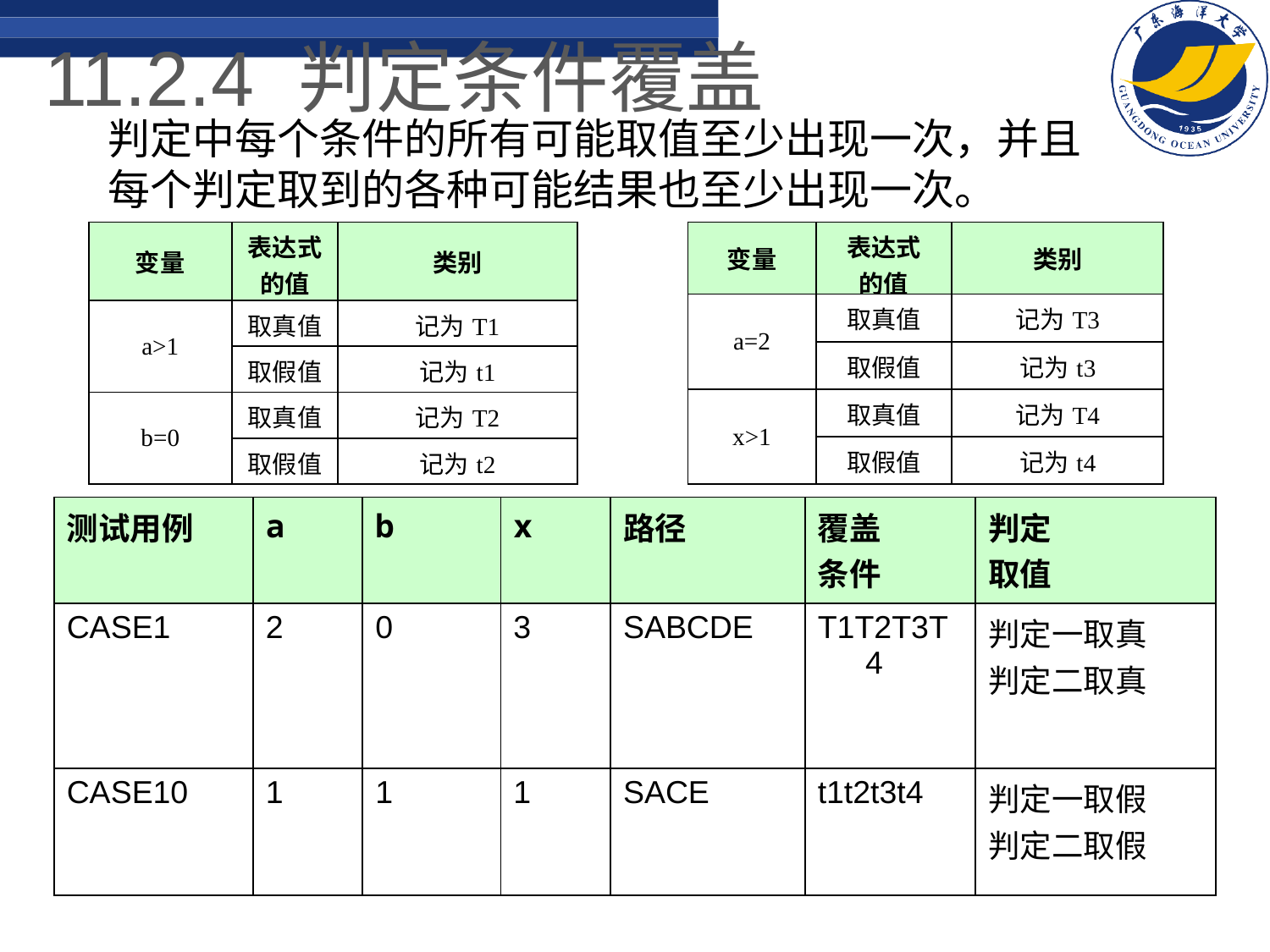

11.2.4	判定条件覆盖
判定中每个条件的所有可能取值至少出现一次，并且每个判定取到的各种可能结果也至少出现一次。
| 变量 | 表达式 的值 | 类别 |
| --- | --- | --- |
| a>1 | 取真值 | 记为T1 |
|  | 取假值 | 记为t1 |
| b=0 | 取真值 | 记为T2 |
|  | 取假值 | 记为t2 |
| 变量 | 表达式 的值 | 类别 |
| --- | --- | --- |
| a=2 | 取真值 | 记为T3 |
|  | 取假值 | 记为t3 |
| x>1 | 取真值 | 记为T4 |
|  | 取假值 | 记为t4 |
| 测试用例 | a | b | x | 路径 | 覆盖 条件 | 判定 取值 |
| --- | --- | --- | --- | --- | --- | --- |
| CASE1 | 2 | 0 | 3 | SABCDE | T1T2T3T4 | 判定一取真 判定二取真 |
| CASE10 | 1 | 1 | 1 | SACE | t1t2t3t4 | 判定一取假 判定二取假 |
17